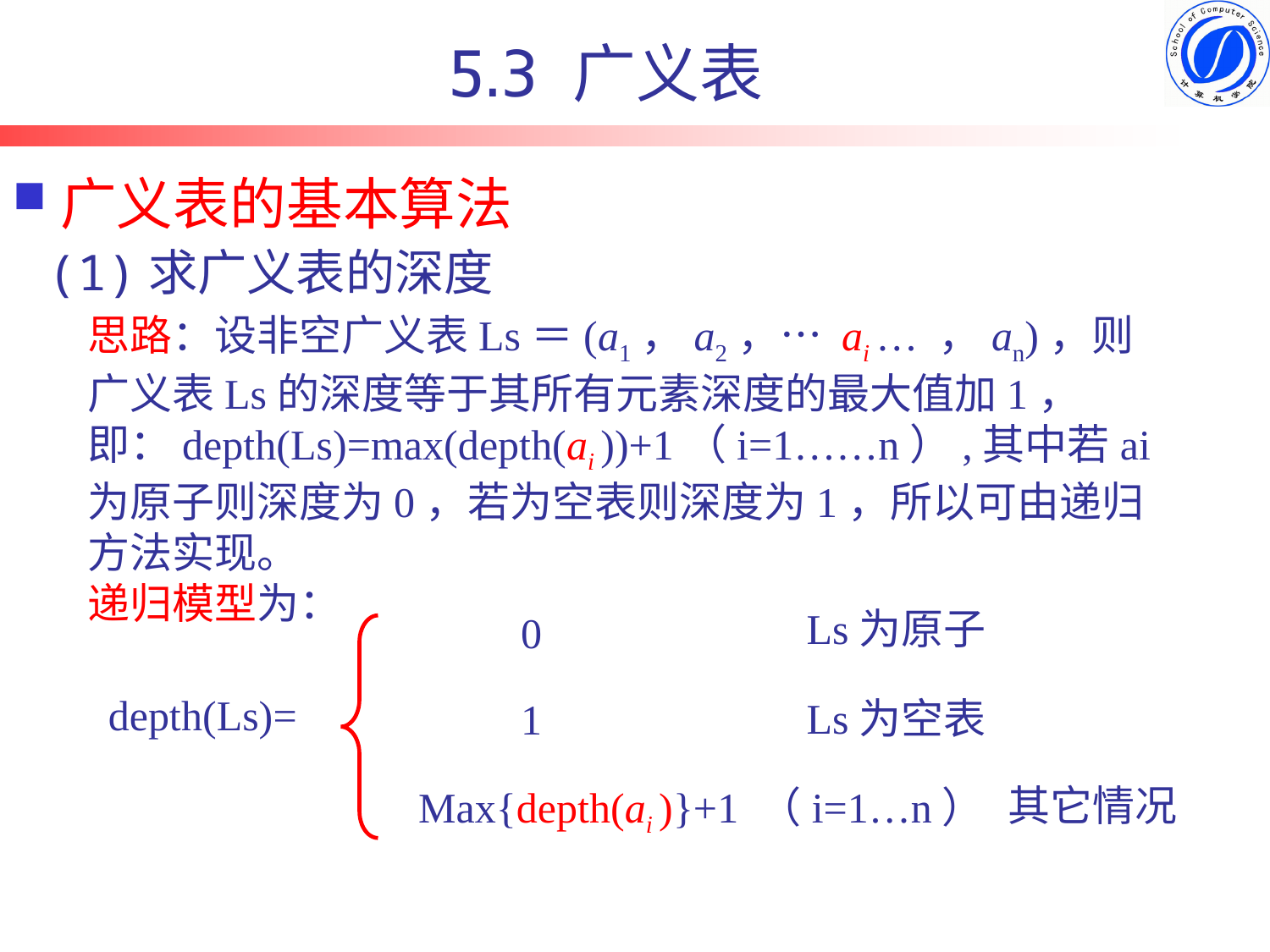

5.3 广义表
# 广义表的基本算法
(1)求广义表的深度
思路：设非空广义表Ls＝(a1，a2，… ai … ，an)，则广义表Ls的深度等于其所有元素深度的最大值加1，即：depth(Ls)=max(depth(ai ))+1（i=1……n）,其中若ai为原子则深度为0，若为空表则深度为1，所以可由递归方法实现。
递归模型为：
Ls为原子
0

depth(Ls)=
Ls为空表
1
其它情况
Max{depth(ai )}+1 （i=1…n）